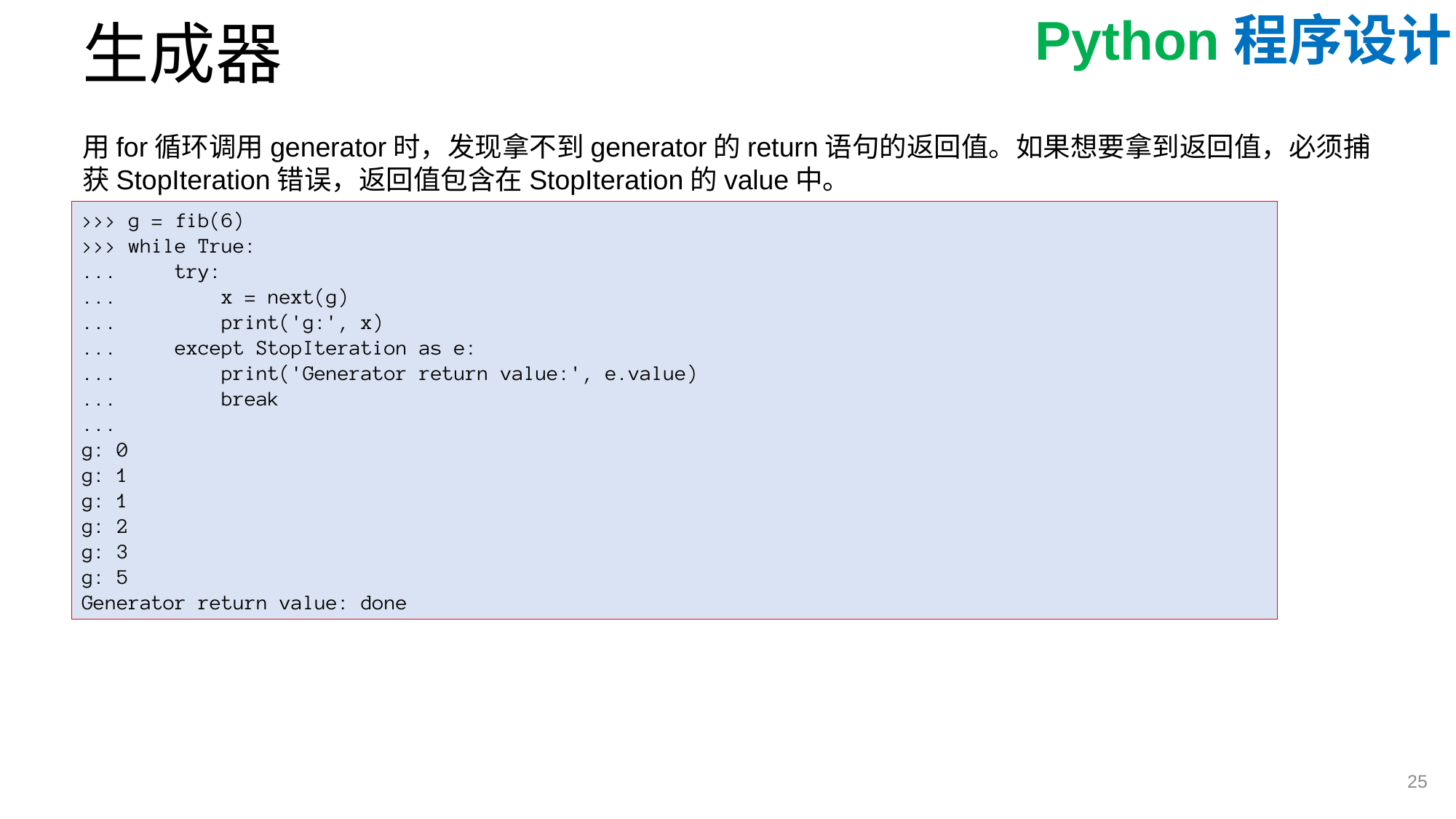

# 生成器
用for循环调用generator时，发现拿不到generator的return语句的返回值。如果想要拿到返回值，必须捕获StopIteration错误，返回值包含在StopIteration的value中。
>>> g = fib(6)
>>> while True:
...     try:
...         x = next(g)
...         print('g:', x)
...     except StopIteration as e:
...         print('Generator return value:', e.value)
...         break
...
g: 0
g: 1
g: 1
g: 2
g: 3
g: 5
Generator return value: done
25